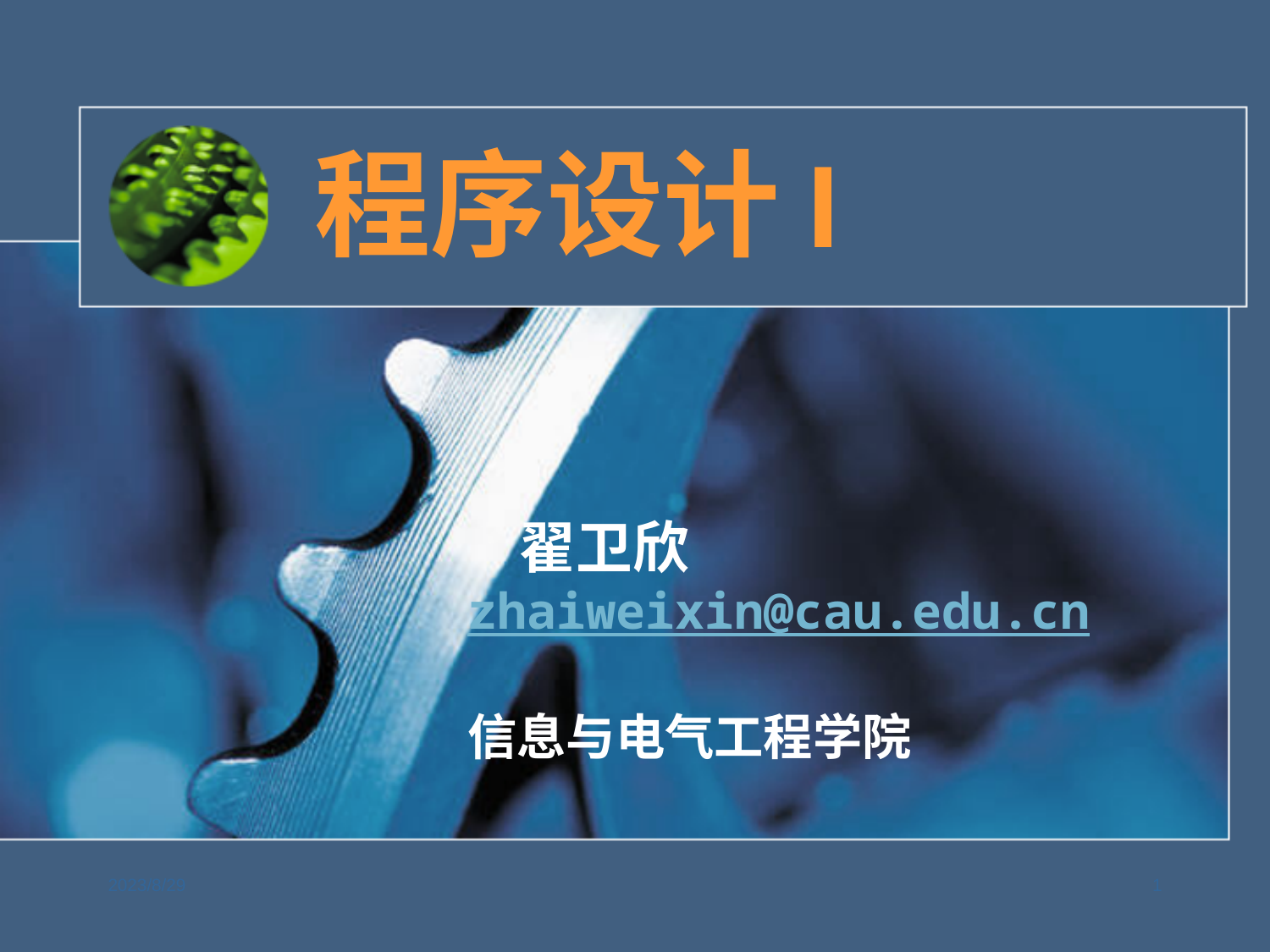

# 程序设计I
   翟卫欣
zhaiweixin@cau.edu.cn

信息与电气工程学院
2023/8/29
1